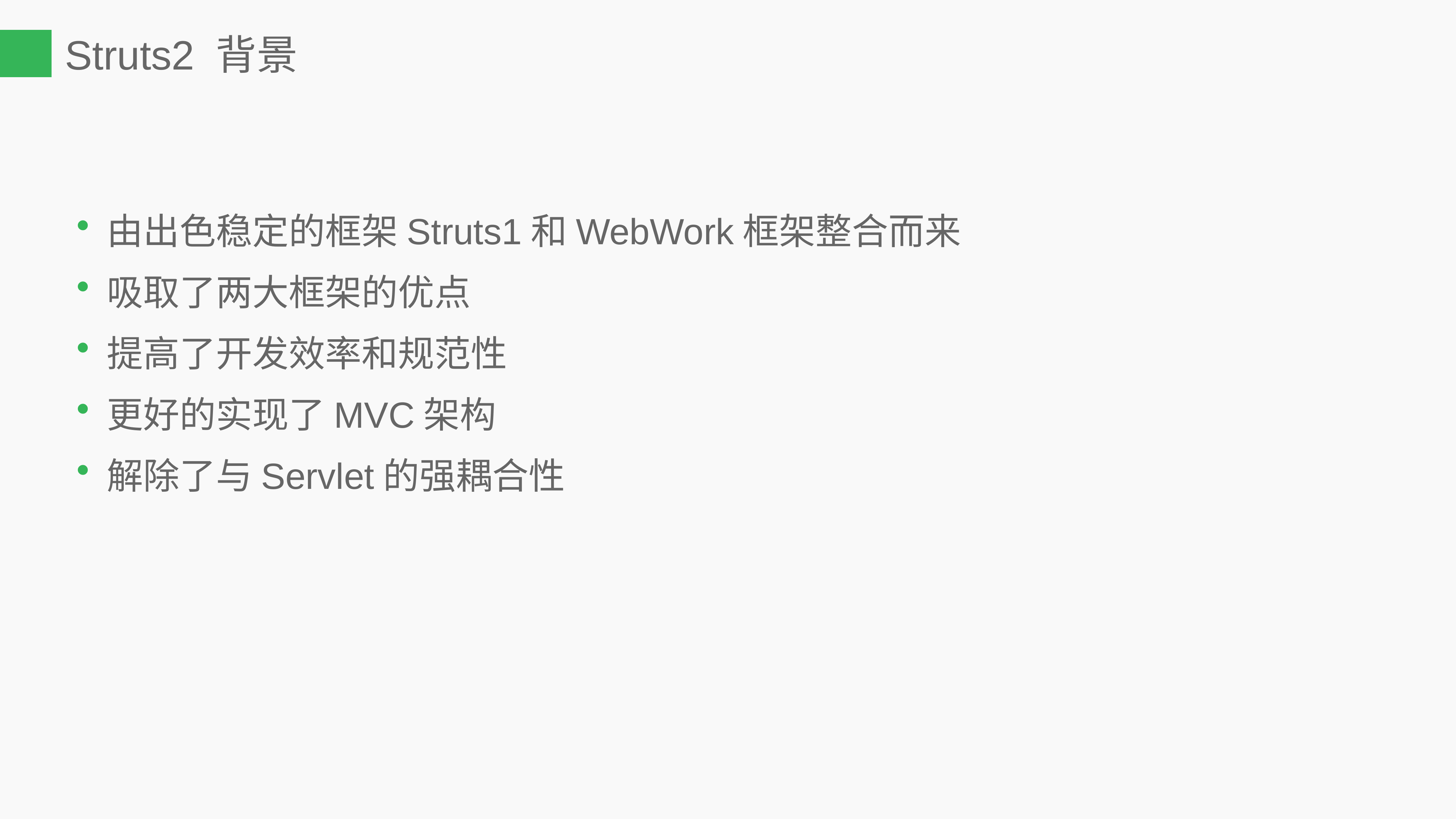

Struts2 背景

由出色稳定的框架Struts1和WebWork框架整合而来
吸取了两大框架的优点
提高了开发效率和规范性
更好的实现了MVC架构
解除了与Servlet的强耦合性